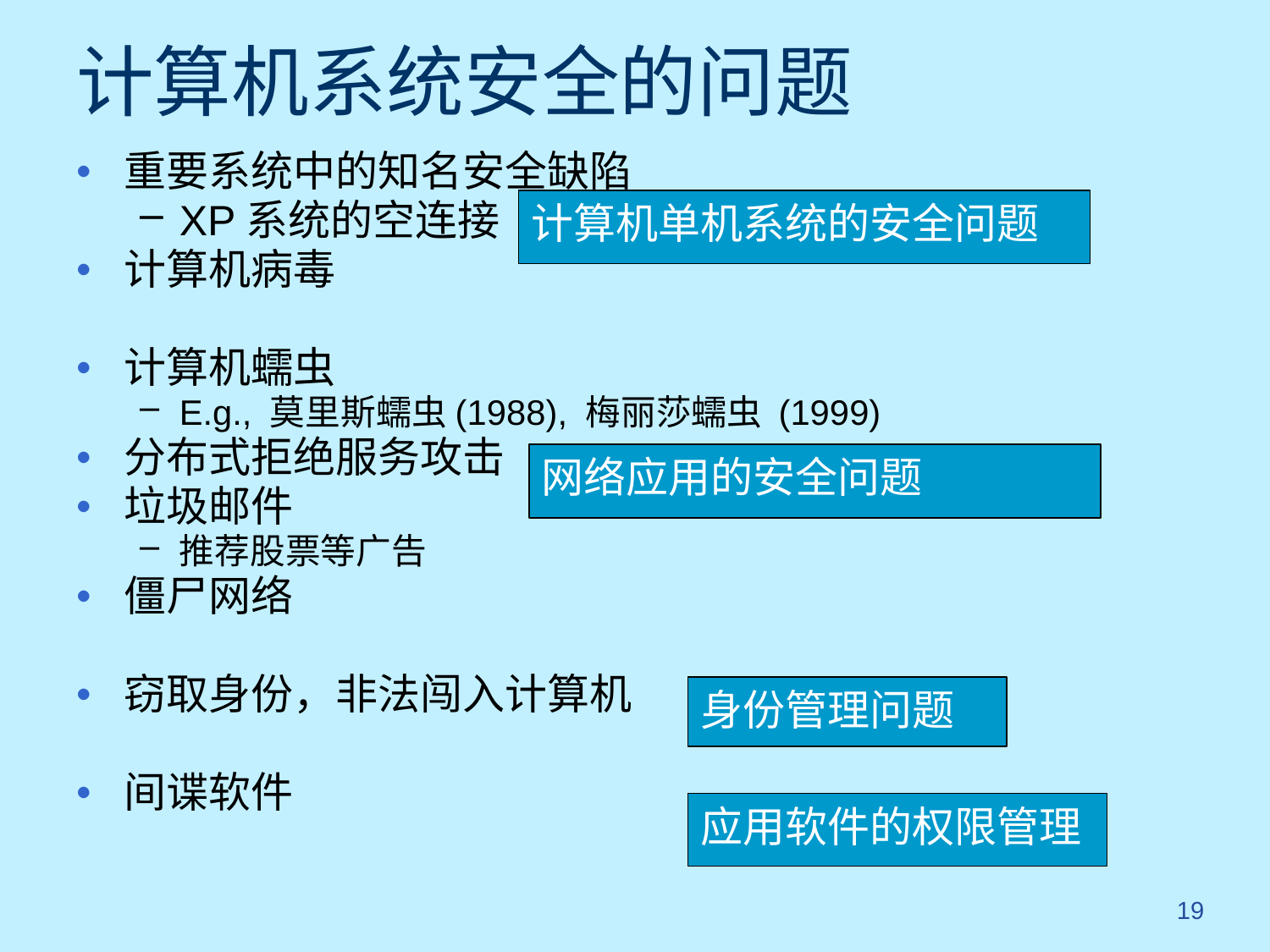

# 计算机系统安全的问题
重要系统中的知名安全缺陷
XP系统的空连接
计算机病毒

计算机蠕虫
E.g., 莫里斯蠕虫(1988), 梅丽莎蠕虫 (1999)
分布式拒绝服务攻击
垃圾邮件
推荐股票等广告
僵尸网络

窃取身份，非法闯入计算机

间谍软件
计算机单机系统的安全问题
网络应用的安全问题
身份管理问题
应用软件的权限管理
19